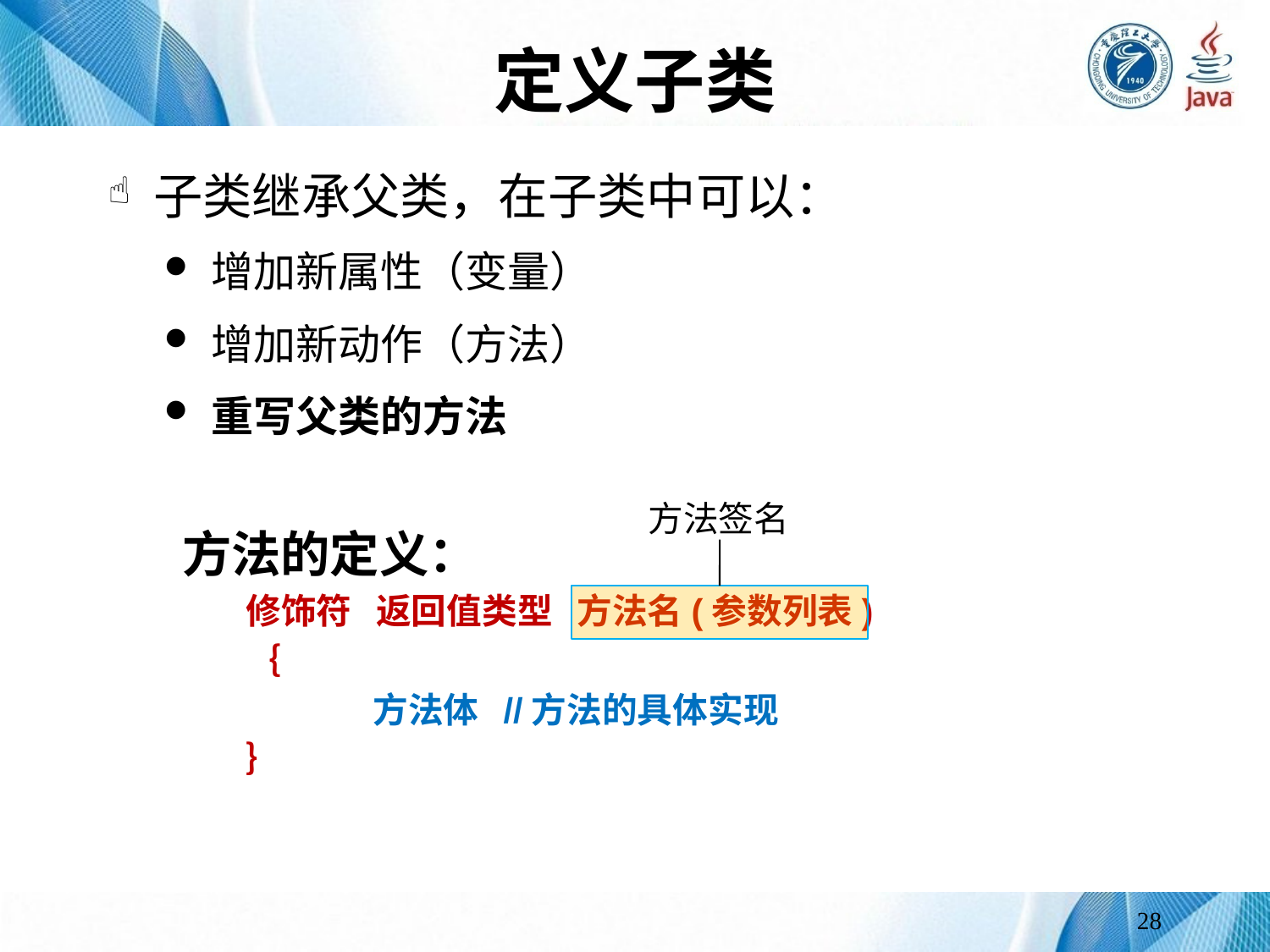

# 定义子类
 子类继承父类，在子类中可以：
增加新属性（变量）
增加新动作（方法）
重写父类的方法
方法签名

方法的定义：
	修饰符   返回值类型   方法名(参数列表)
｛
		方法体  //方法的具体实现
｝
28